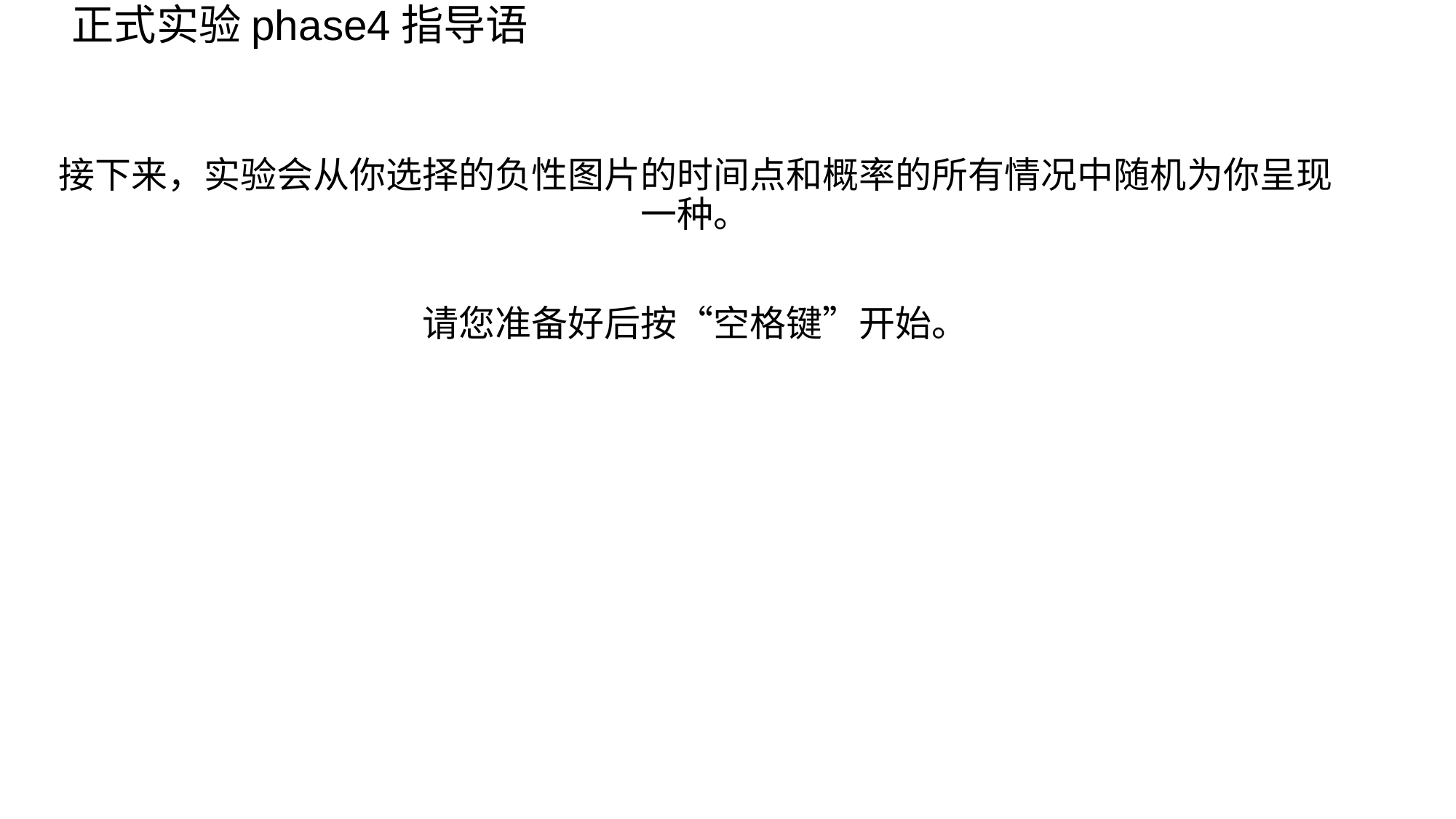

# 正式实验phase4指导语

接下来，实验会从你选择的负性图片的时间点和概率的所有情况中随机为你呈现一种。

请您准备好后按“空格键”开始。